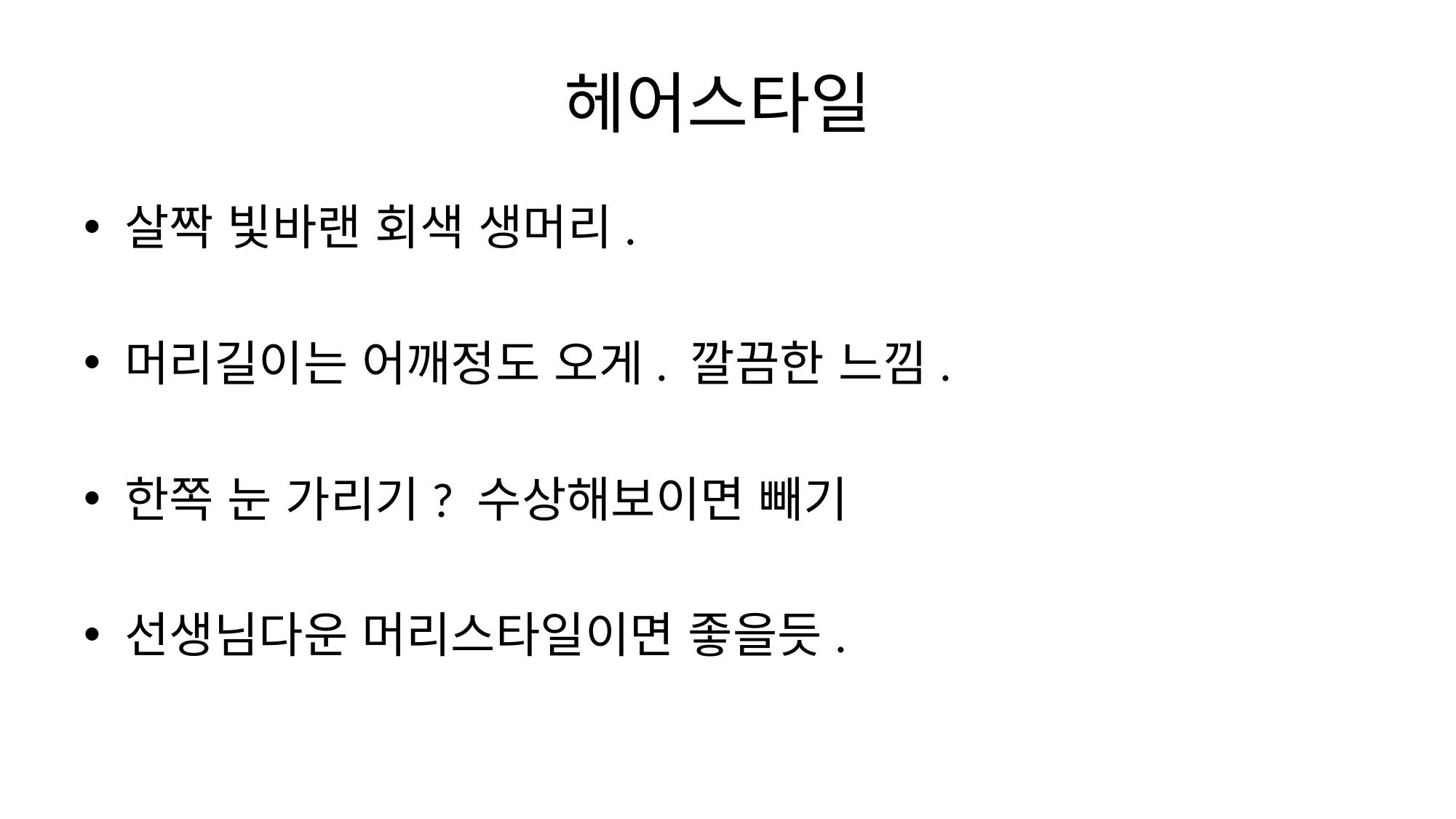

# 헤어스타일
살짝 빛바랜 회색 생머리.

머리길이는 어깨정도 오게. 깔끔한 느낌.

한쪽 눈 가리기? 수상해보이면 빼기

선생님다운 머리스타일이면 좋을듯.